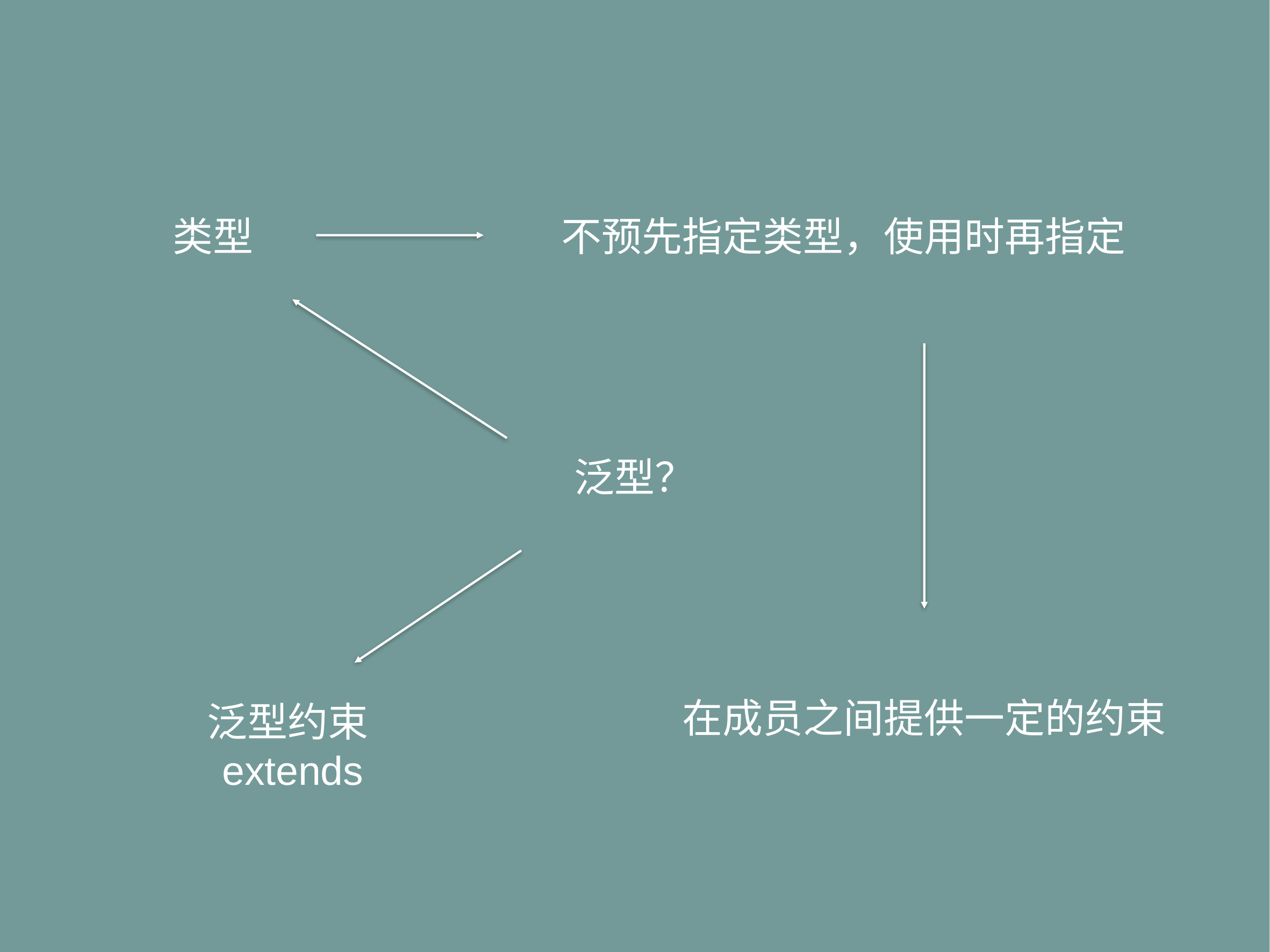

类型
不预先指定类型，使用时再指定

泛型？

在成员之间提供一定的约束
泛型约束extends